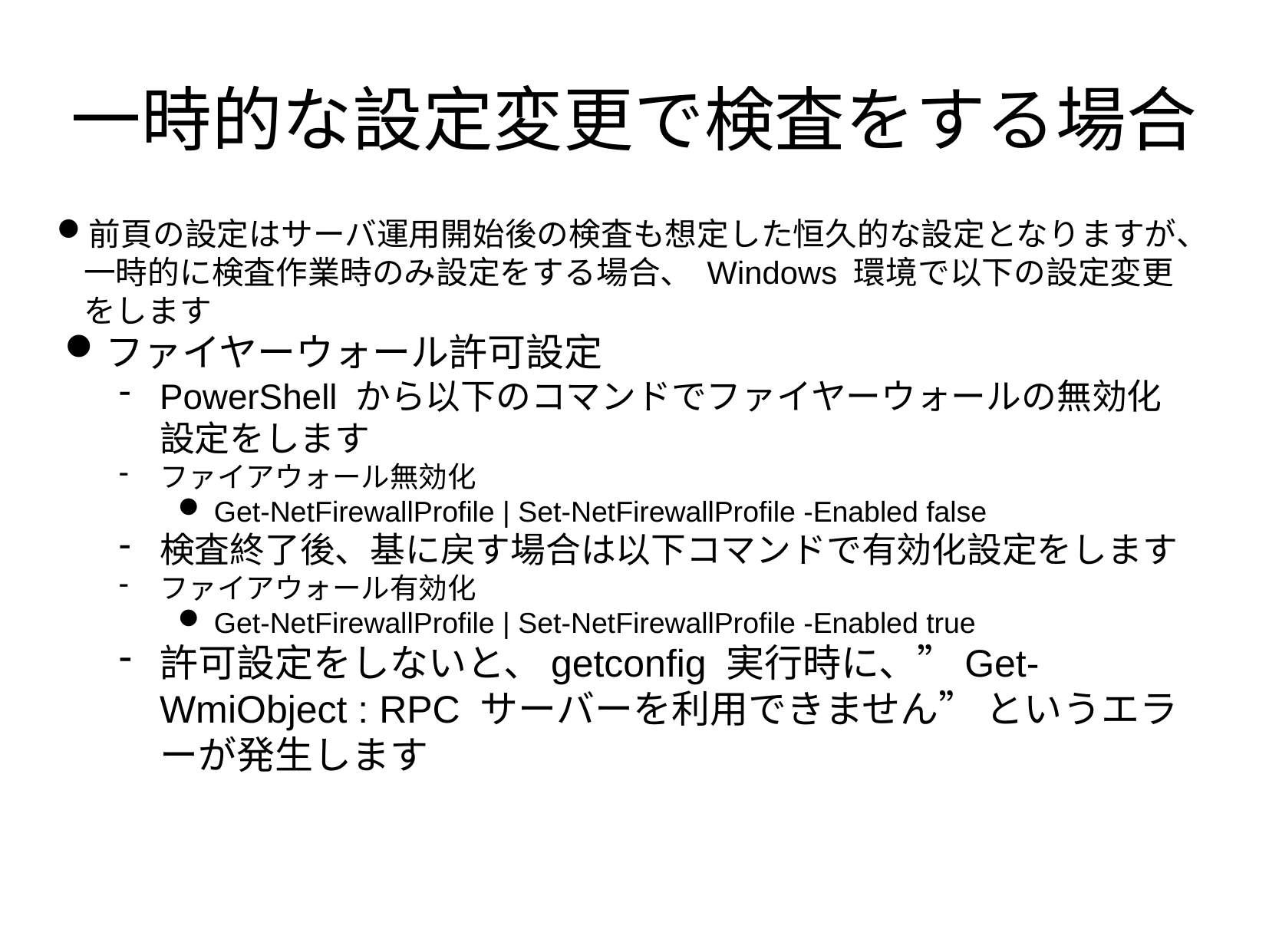

一時的な設定変更で検査をする場合
前頁の設定はサーバ運用開始後の検査も想定した恒久的な設定となりますが、一時的に検査作業時のみ設定をする場合、 Windows 環境で以下の設定変更をします

ファイヤーウォール許可設定
PowerShell から以下のコマンドでファイヤーウォールの無効化設定をします
ファイアウォール無効化
Get-NetFirewallProfile | Set-NetFirewallProfile -Enabled false
検査終了後、基に戻す場合は以下コマンドで有効化設定をします
ファイアウォール有効化
Get-NetFirewallProfile | Set-NetFirewallProfile -Enabled true
許可設定をしないと、getconfig 実行時に、”Get-WmiObject : RPC サーバーを利用できません” というエラーが発生します